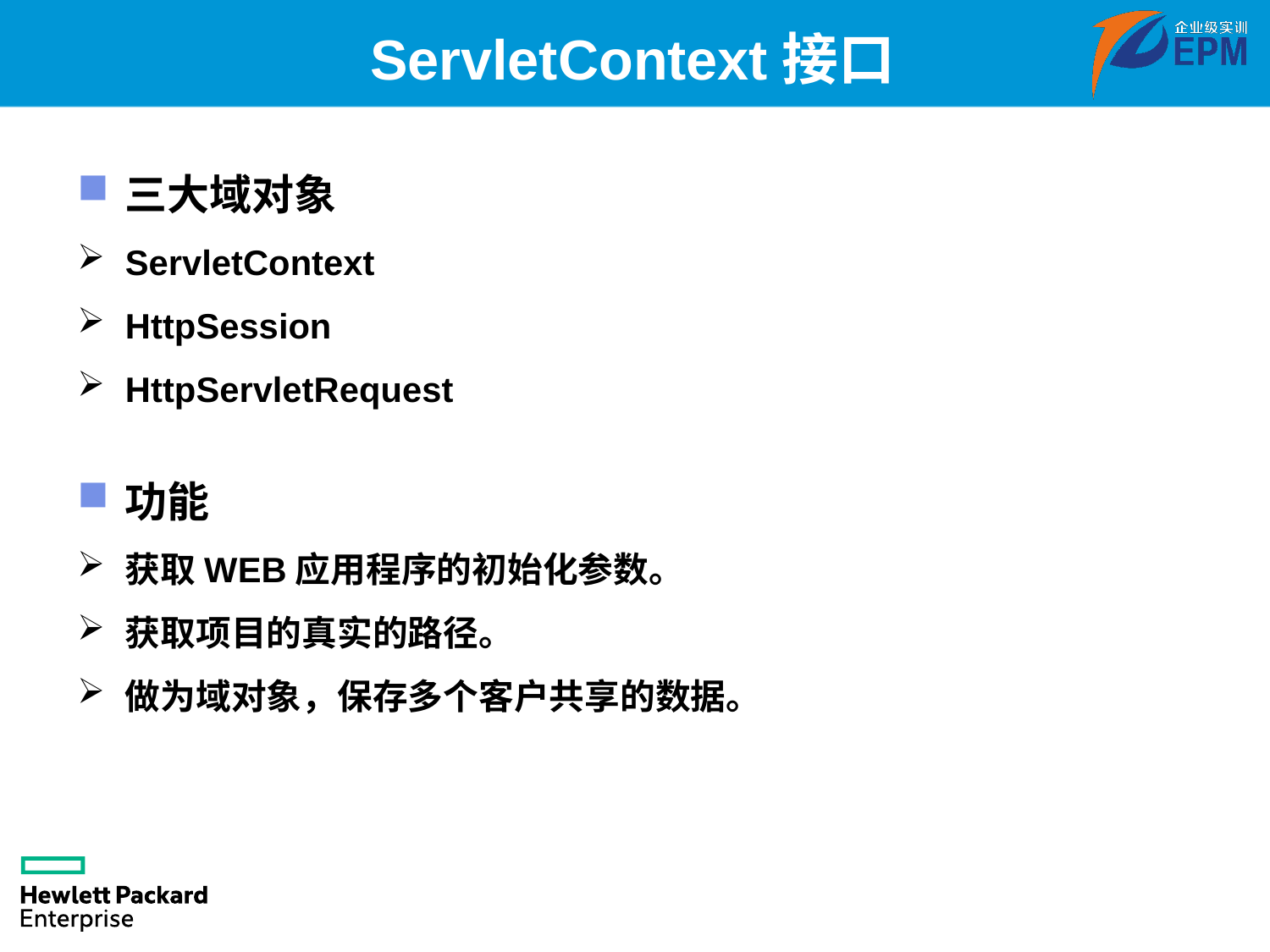

# ServletContext接口
三大域对象
ServletContext
HttpSession
HttpServletRequest
功能
获取WEB应用程序的初始化参数。
获取项目的真实的路径。
做为域对象，保存多个客户共享的数据。